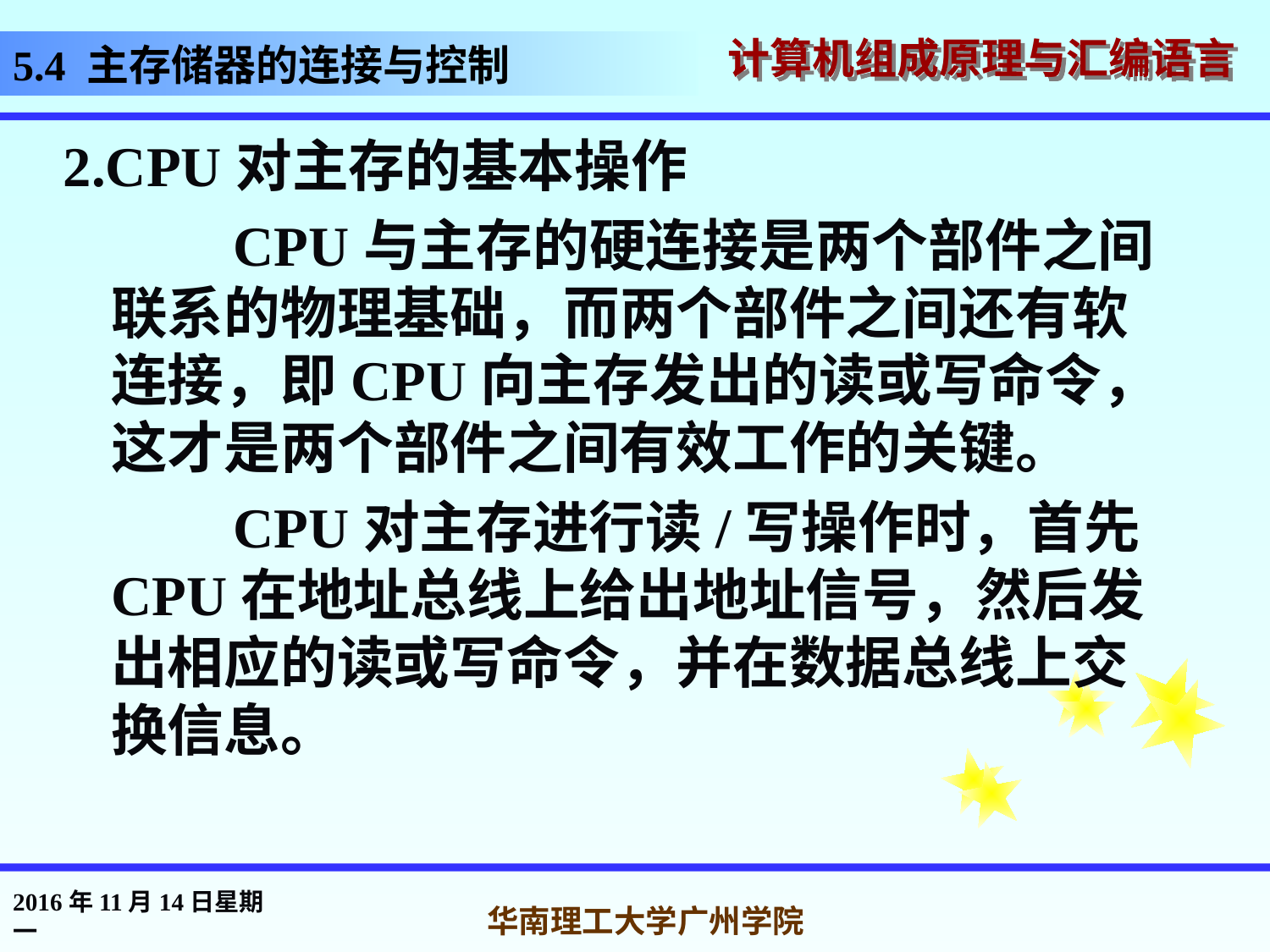

# 5.4 主存储器的连接与控制
2.CPU对主存的基本操作
            CPU与主存的硬连接是两个部件之间联系的物理基础，而两个部件之间还有软连接，即CPU向主存发出的读或写命令，这才是两个部件之间有效工作的关键。
            CPU对主存进行读/写操作时，首先CPU在地址总线上给出地址信号，然后发出相应的读或写命令，并在数据总线上交换信息。
2016年11月14日星期一
华南理工大学广州学院